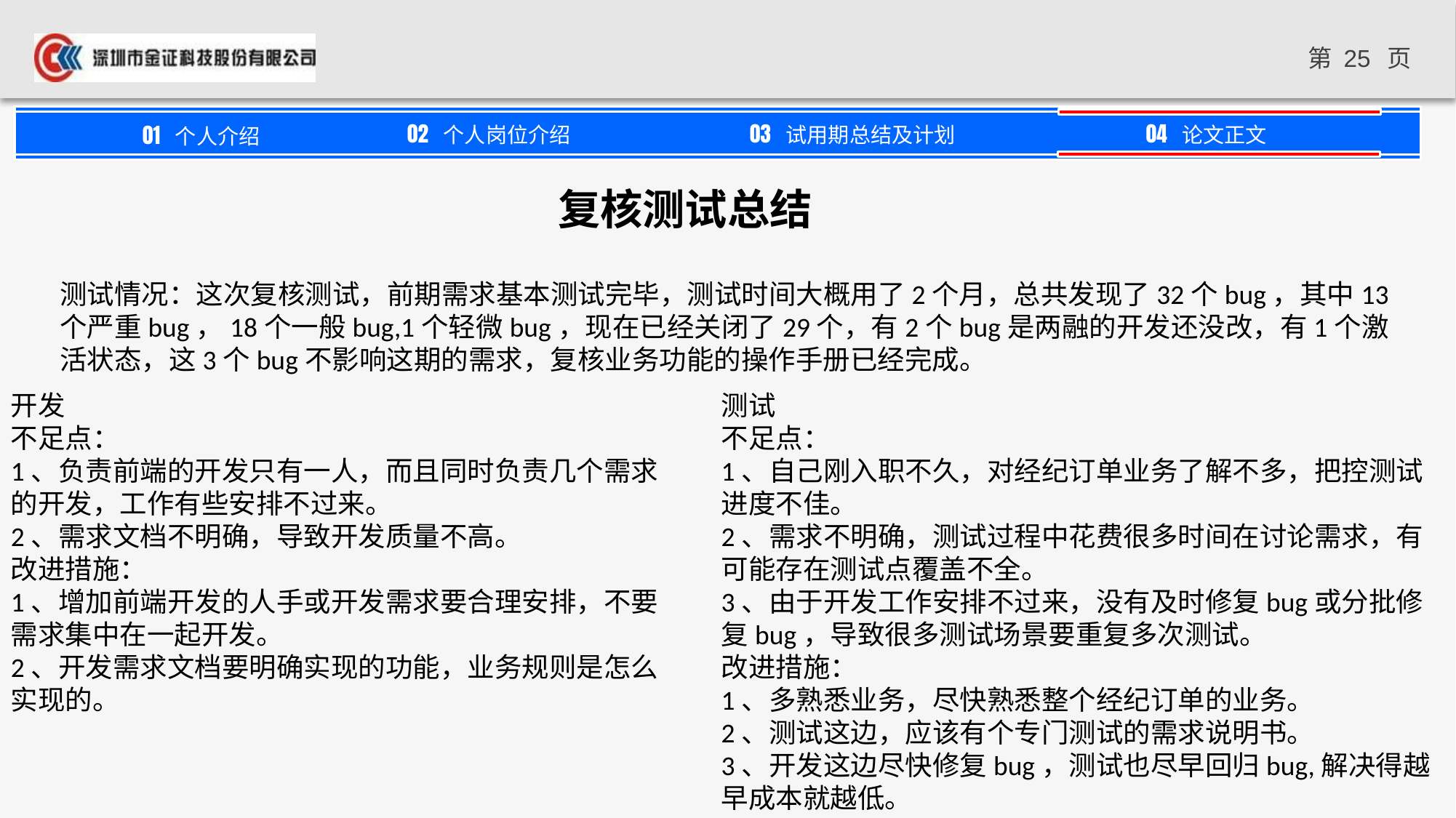

复核测试总结
测试情况：这次复核测试，前期需求基本测试完毕，测试时间大概用了2个月，总共发现了32个bug，其中13个严重bug，18个一般bug,1个轻微bug，现在已经关闭了29个，有2个bug是两融的开发还没改，有1个激活状态，这3个bug不影响这期的需求，复核业务功能的操作手册已经完成。
开发
不足点：
1、负责前端的开发只有一人，而且同时负责几个需求的开发，工作有些安排不过来。
2、需求文档不明确，导致开发质量不高。
改进措施：
1、增加前端开发的人手或开发需求要合理安排，不要需求集中在一起开发。
2、开发需求文档要明确实现的功能，业务规则是怎么实现的。
测试
不足点：
1、自己刚入职不久，对经纪订单业务了解不多，把控测试进度不佳。
2、需求不明确，测试过程中花费很多时间在讨论需求，有可能存在测试点覆盖不全。
3、由于开发工作安排不过来，没有及时修复bug或分批修复bug，导致很多测试场景要重复多次测试。
改进措施：
1、多熟悉业务，尽快熟悉整个经纪订单的业务。
2、测试这边，应该有个专门测试的需求说明书。
3、开发这边尽快修复bug，测试也尽早回归bug,解决得越早成本就越低。